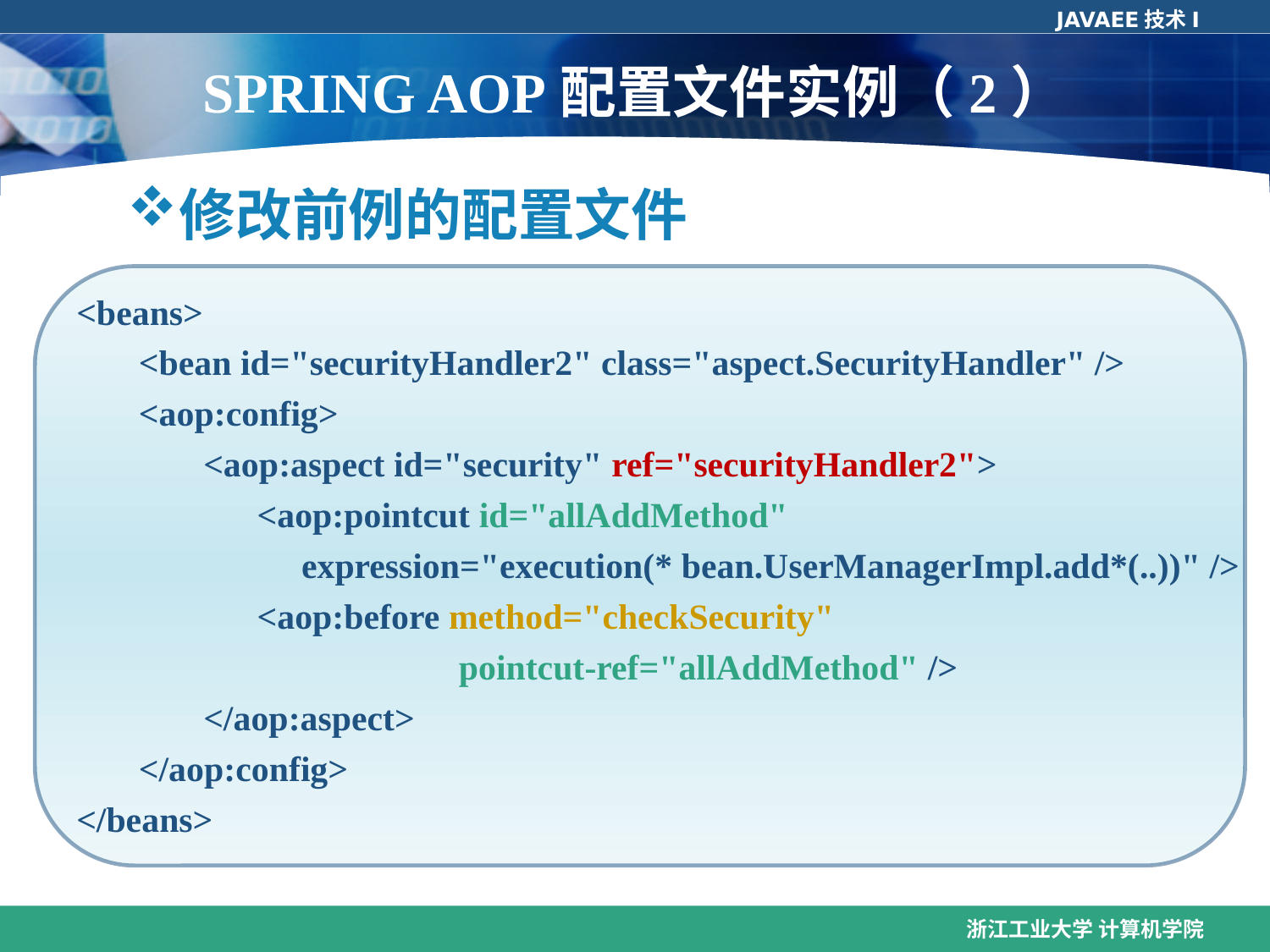

# SPRING AOP配置文件实例（2）
修改前例的配置文件
<beans>
       <bean id="securityHandler2" class="aspect.SecurityHandler" />
       <aop:config>
	<aop:aspect id="security" ref="securityHandler2">
	      <aop:pointcut id="allAddMethod"
	           expression="execution(* bean.UserManagerImpl.add*(..))" />
	      <aop:before method="checkSecurity"
                                           pointcut-ref="allAddMethod" />
	</aop:aspect>
       </aop:config>
</beans>